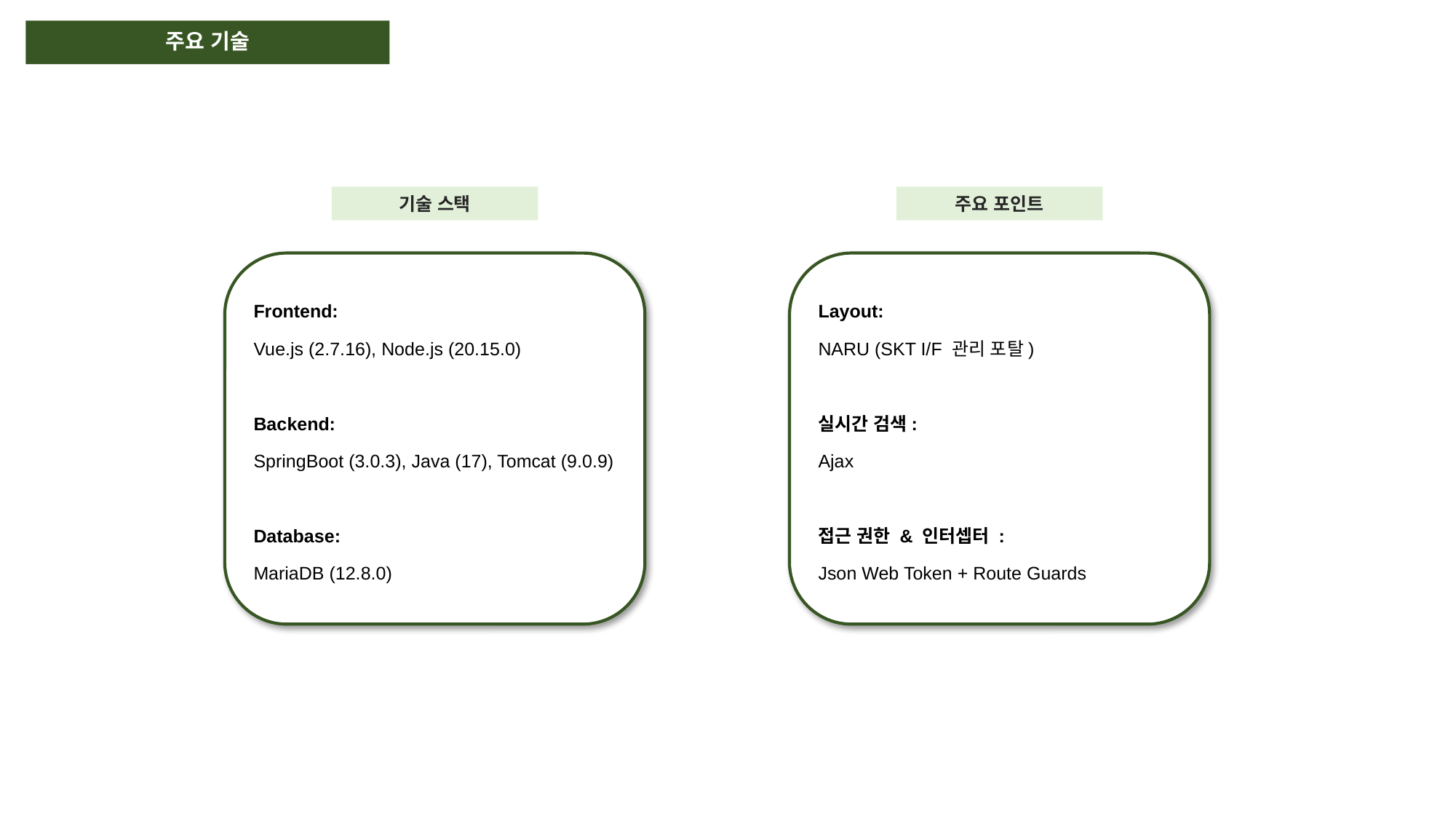

주요 기술
기술 스택
주요 포인트
Frontend:
Vue.js (2.7.16), Node.js (20.15.0)

Backend:
SpringBoot (3.0.3), Java (17), Tomcat (9.0.9)

Database:
MariaDB (12.8.0)
Layout:
NARU (SKT I/F 관리 포탈)

실시간 검색:
Ajax

접근 권한 & 인터셉터 :
Json Web Token + Route Guards